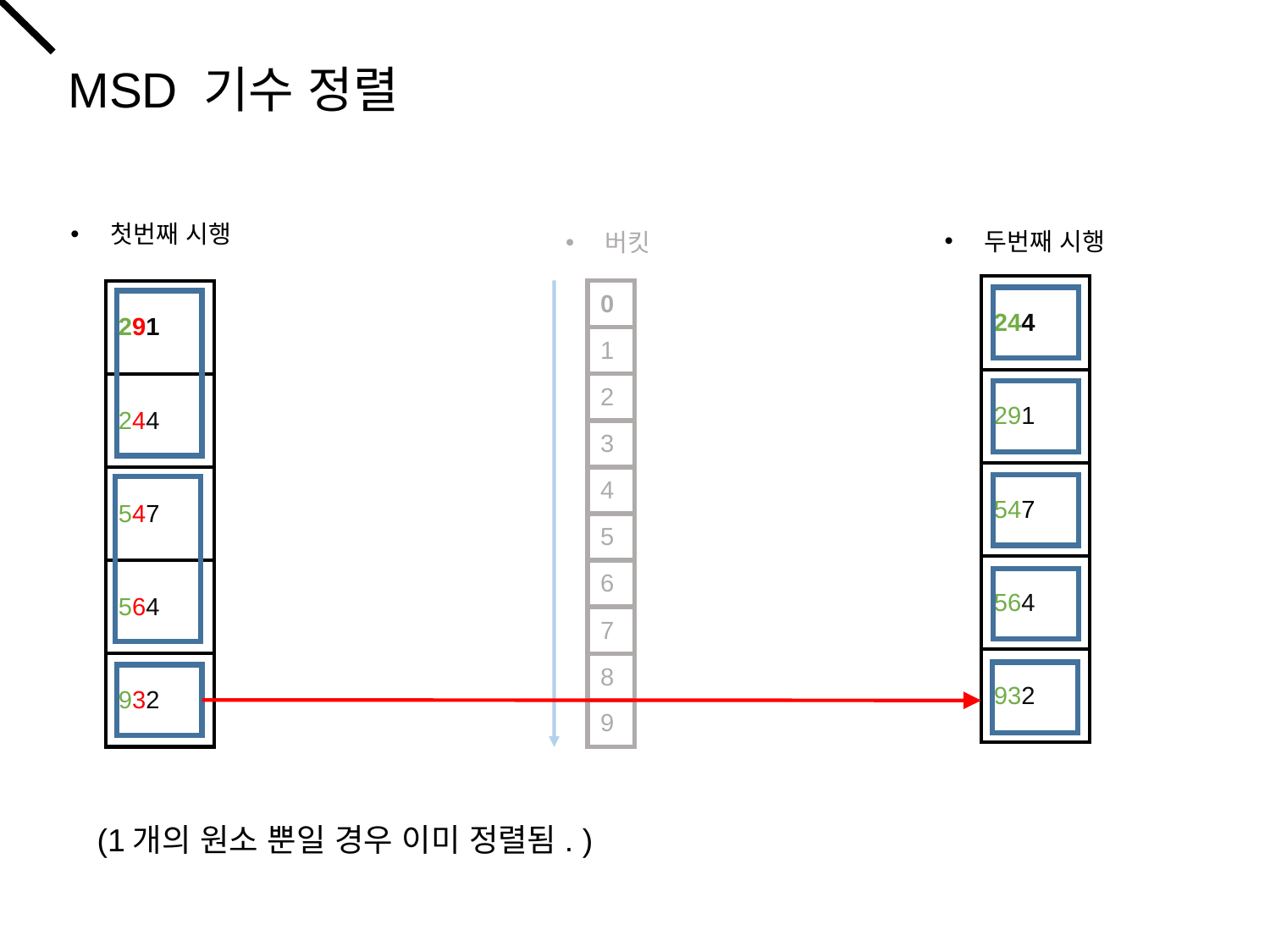

MSD 기수 정렬
첫번째 시행
두번째 시행
버킷
| 244 |
| --- |
| 291 |
| 547 |
| 564 |
| 932 |
| 291 |
| --- |
| 244 |
| 547 |
| 564 |
| 932 |
| 0 |
| --- |
| 1 |
| 2 |
| 3 |
| 4 |
| 5 |
| 6 |
| 7 |
| 8 |
| 9 |

(1개의 원소 뿐일 경우 이미 정렬됨. )